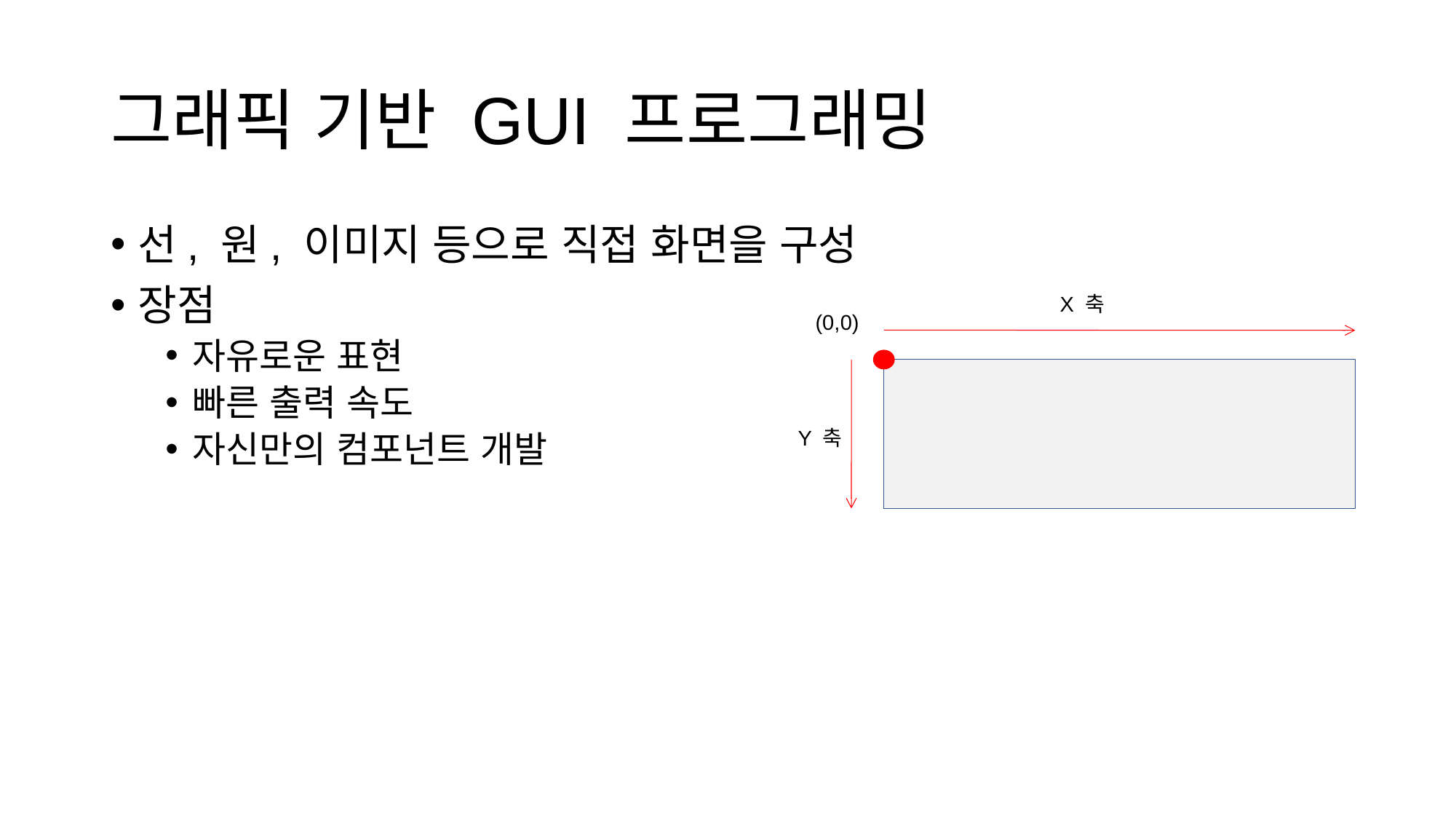

# 그래픽 기반 GUI 프로그래밍
선, 원, 이미지 등으로 직접 화면을 구성
장점
자유로운 표현
빠른 출력 속도
자신만의 컴포넌트 개발
X 축
(0,0)

Y 축